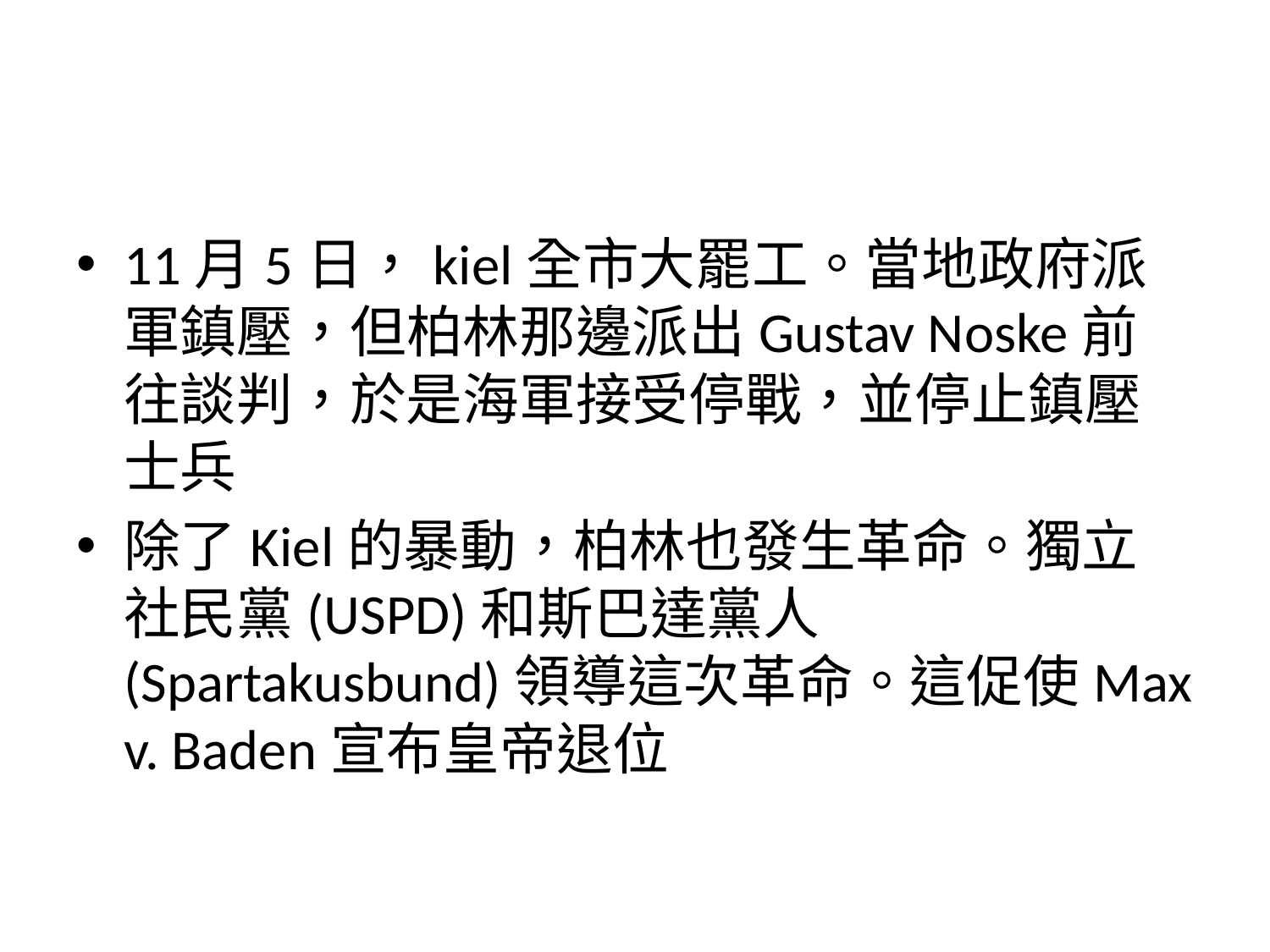

#
11月5日，kiel全市大罷工。當地政府派軍鎮壓，但柏林那邊派出Gustav Noske前往談判，於是海軍接受停戰，並停止鎮壓士兵
除了Kiel的暴動，柏林也發生革命。獨立社民黨(USPD)和斯巴達黨人(Spartakusbund)領導這次革命。這促使Max v. Baden宣布皇帝退位